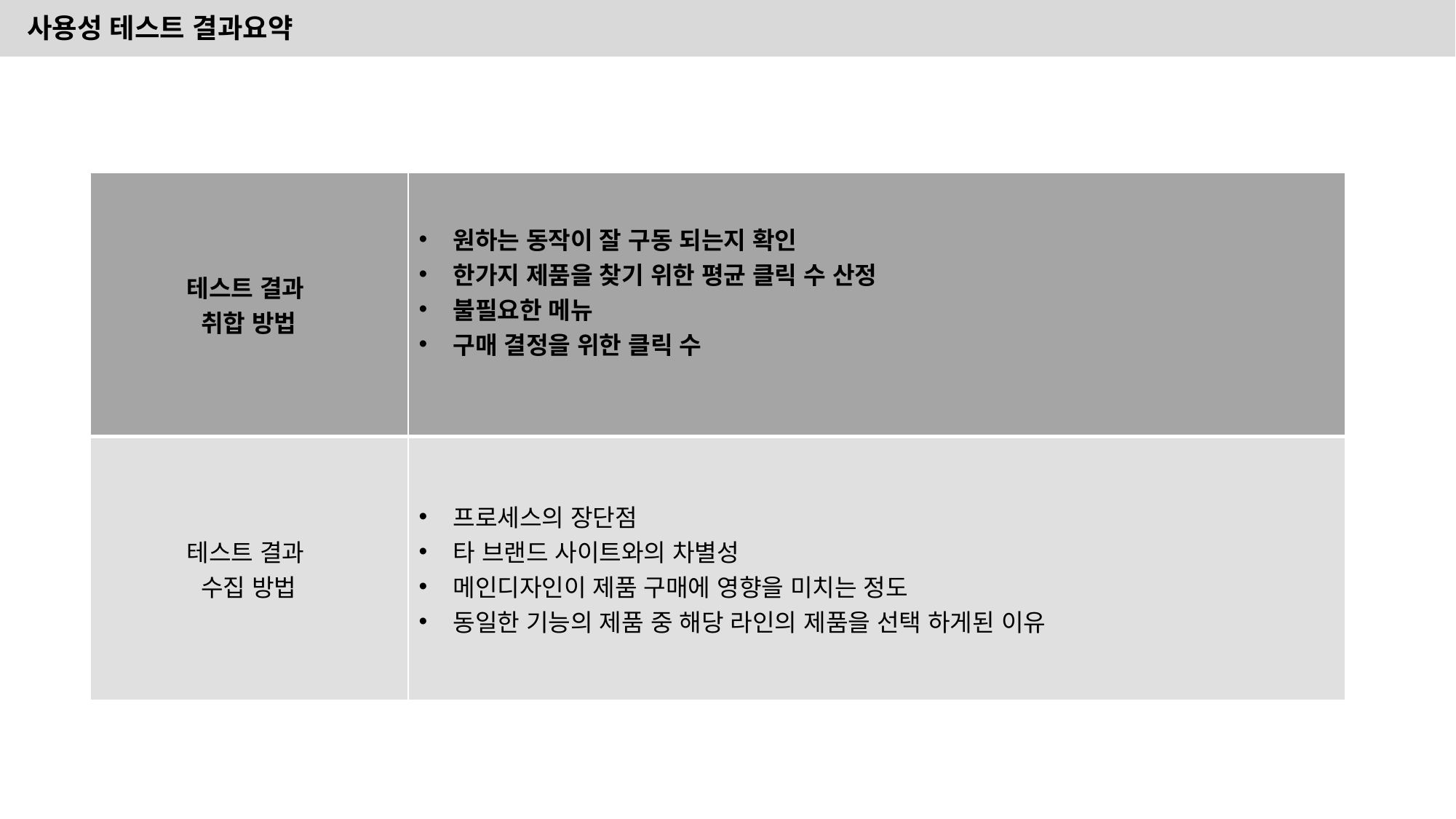

사용성 테스트 결과요약
| 테스트 결과 취합 방법 | 원하는 동작이 잘 구동 되는지 확인 한가지 제품을 찾기 위한 평균 클릭 수 산정 불필요한 메뉴 구매 결정을 위한 클릭 수 |
| --- | --- |
| 테스트 결과 수집 방법 | 프로세스의 장단점 타 브랜드 사이트와의 차별성 메인디자인이 제품 구매에 영향을 미치는 정도 동일한 기능의 제품 중 해당 라인의 제품을 선택 하게된 이유 |